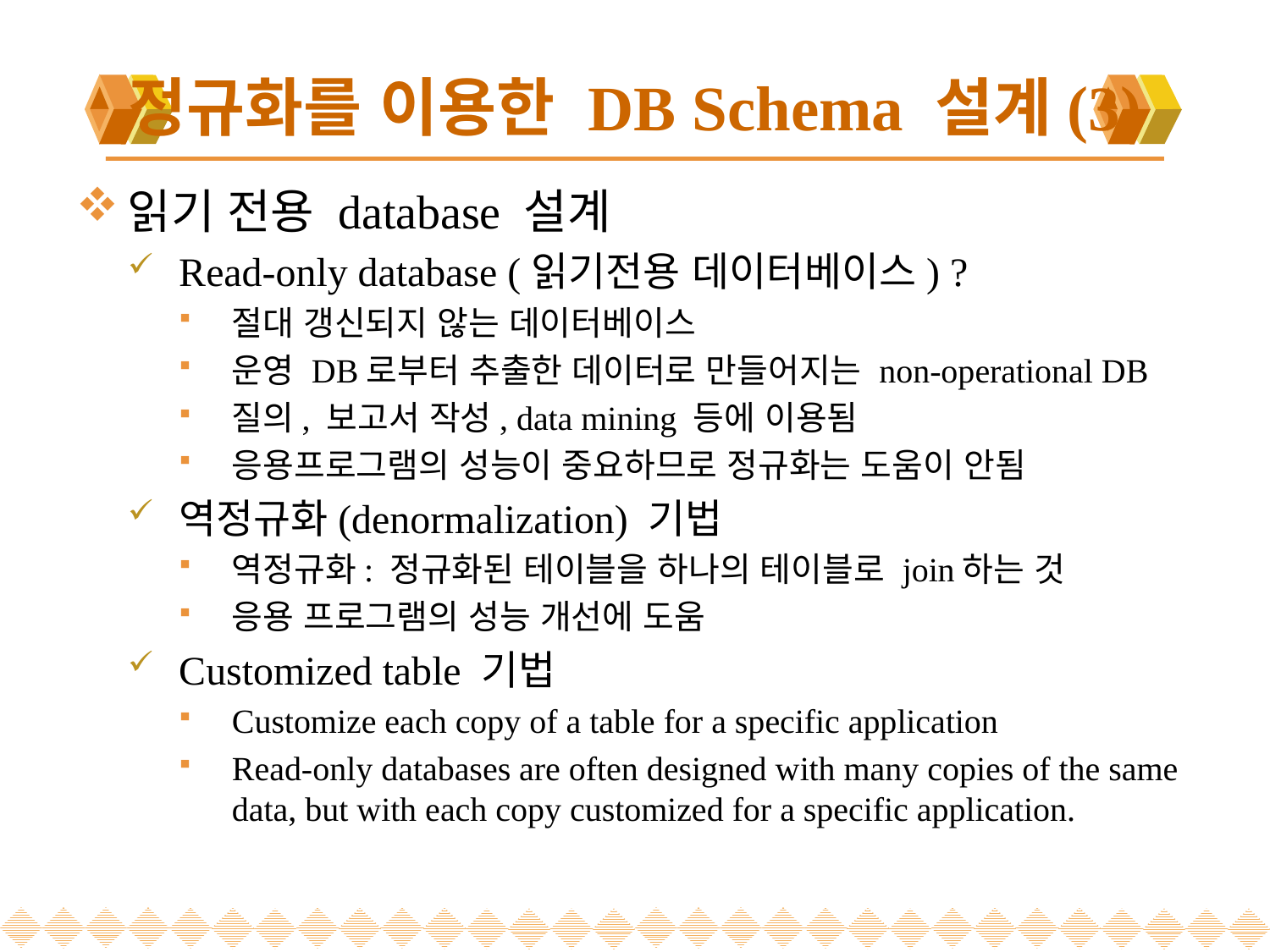

# 정규화를 이용한 DB Schema 설계(3)
읽기 전용 database 설계
Read-only database (읽기전용 데이터베이스) ?
절대 갱신되지 않는 데이터베이스
운영 DB로부터 추출한 데이터로 만들어지는 non-operational DB
질의, 보고서 작성, data mining 등에 이용됨
응용프로그램의 성능이 중요하므로 정규화는 도움이 안됨
역정규화(denormalization) 기법
역정규화: 정규화된 테이블을 하나의 테이블로 join하는 것
응용 프로그램의 성능 개선에 도움
Customized table 기법
Customize each copy of a table for a specific application
Read-only databases are often designed with many copies of the same data, but with each copy customized for a specific application.